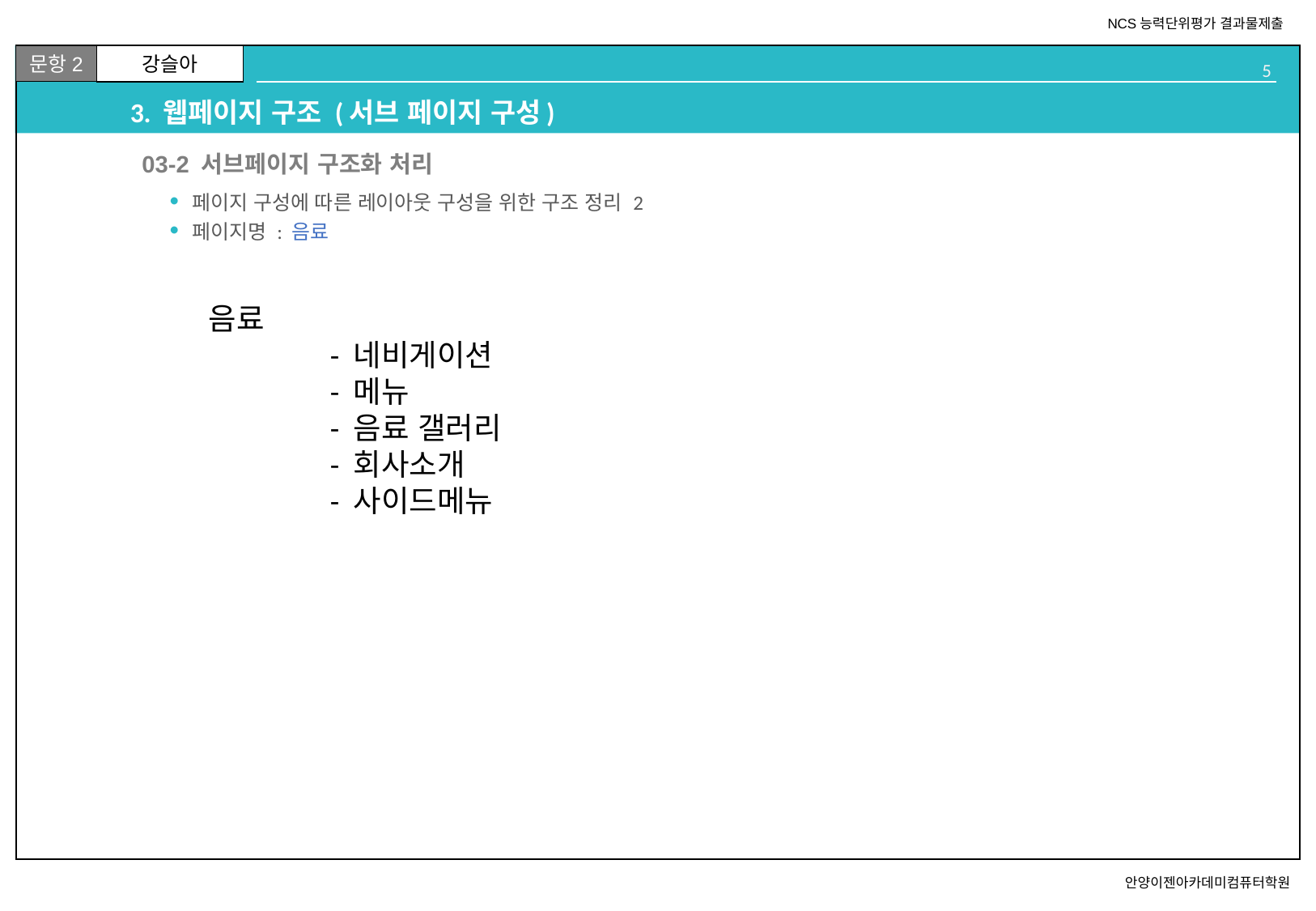

# 3. 웹페이지 구조 (서브 페이지 구성)
03-2 서브페이지 구조화 처리
페이지 구성에 따른 레이아웃 구성을 위한 구조 정리 2
페이지명 : 음료
음료
	- 네비게이션
	- 메뉴
	- 음료 갤러리
	- 회사소개
	- 사이드메뉴